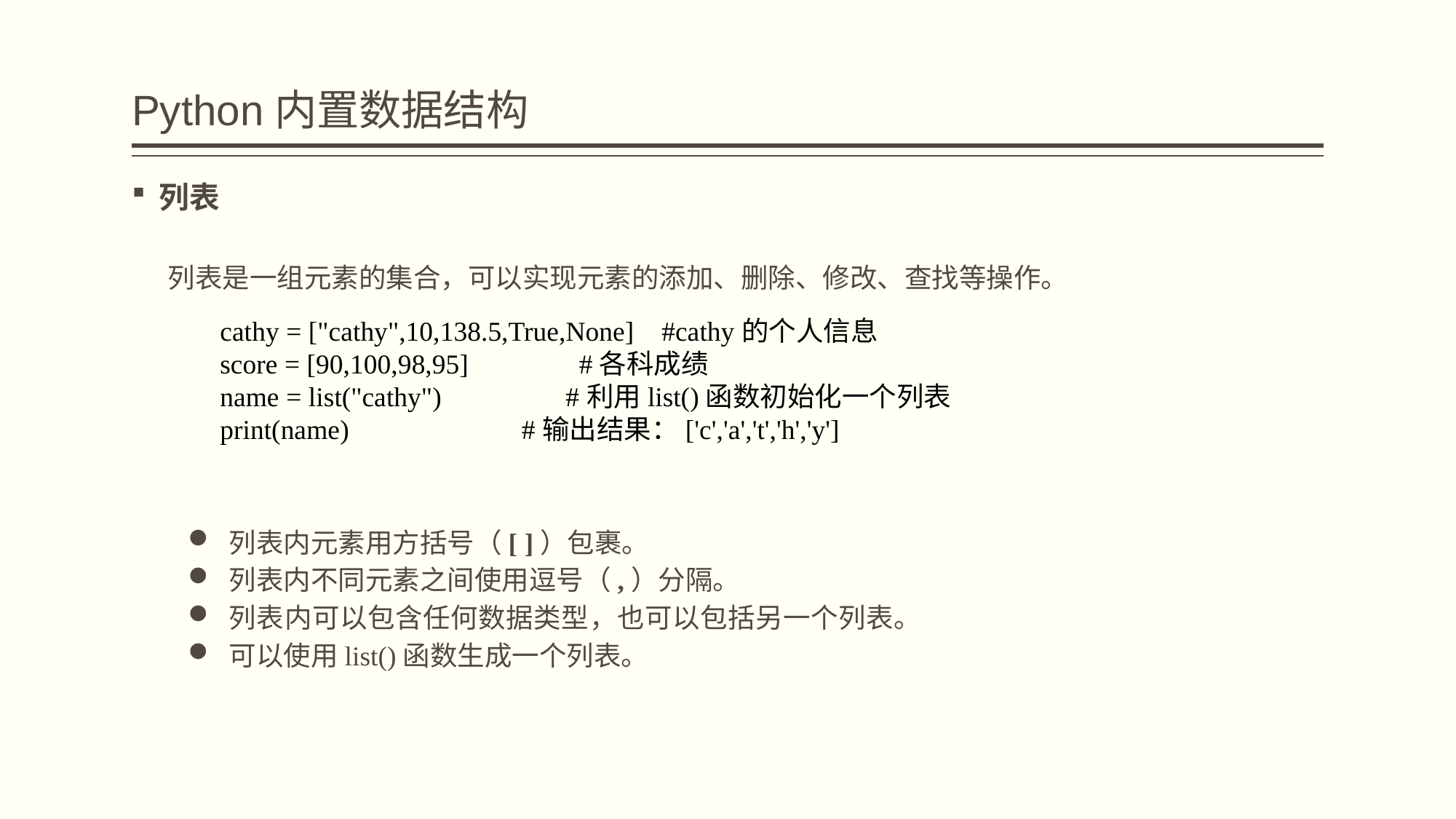

# Python内置数据结构
列表
列表是一组元素的集合，可以实现元素的添加、删除、修改、查找等操作。
cathy = ["cathy",10,138.5,True,None]    #cathy的个人信息
score = [90,100,98,95]                #各科成绩
name = list("cathy")                  #利用list()函数初始化一个列表
print(name)                         #输出结果：['c','a','t','h','y']
列表内元素用方括号（[ ]）包裹。
列表内不同元素之间使用逗号（,）分隔。
列表内可以包含任何数据类型，也可以包括另一个列表。
可以使用list()函数生成一个列表。